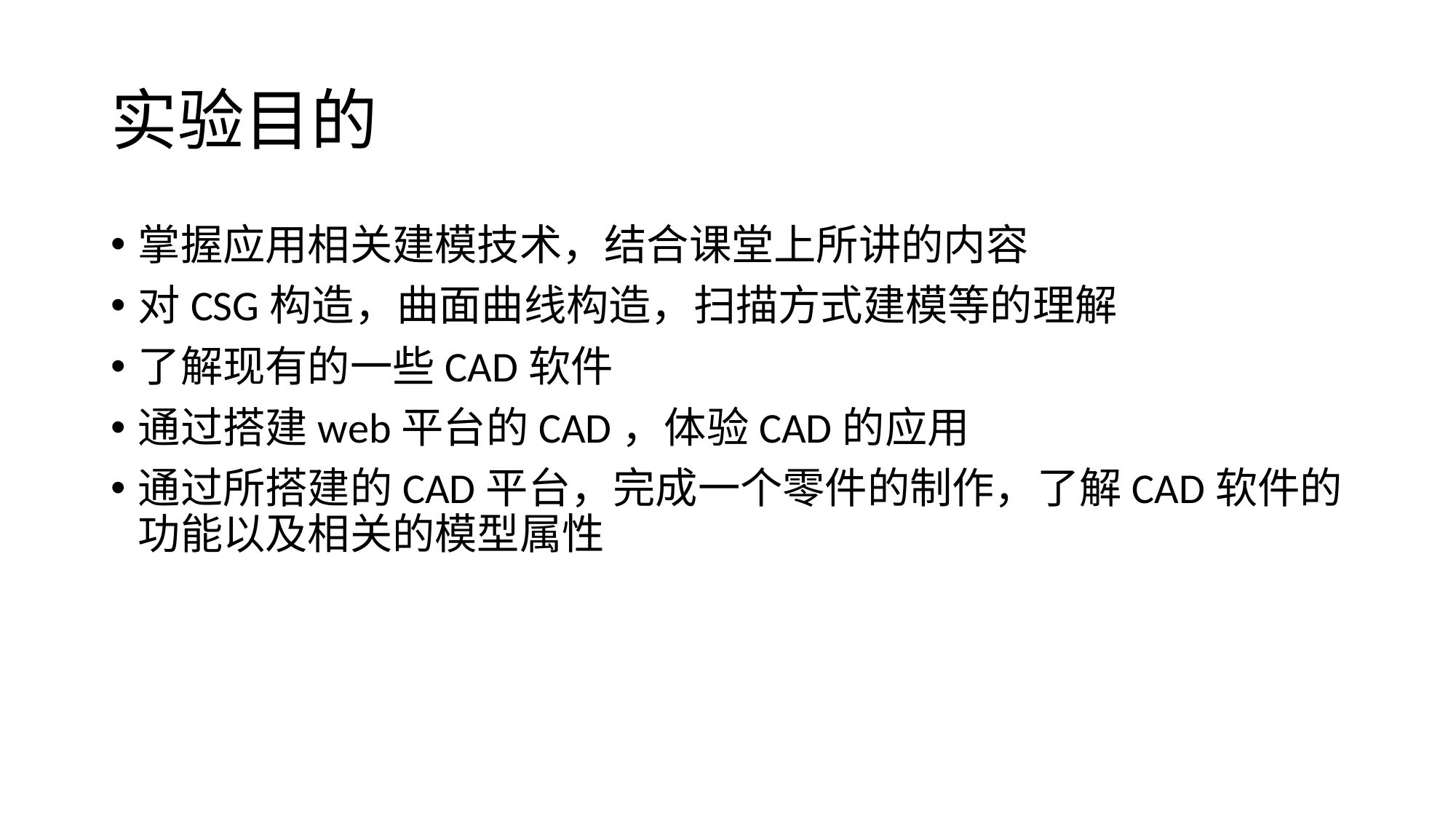

# 实验目的
掌握应用相关建模技术，结合课堂上所讲的内容
对CSG构造，曲面曲线构造，扫描方式建模等的理解
了解现有的一些CAD软件
通过搭建web平台的CAD，体验CAD的应用
通过所搭建的CAD平台，完成一个零件的制作，了解CAD软件的功能以及相关的模型属性